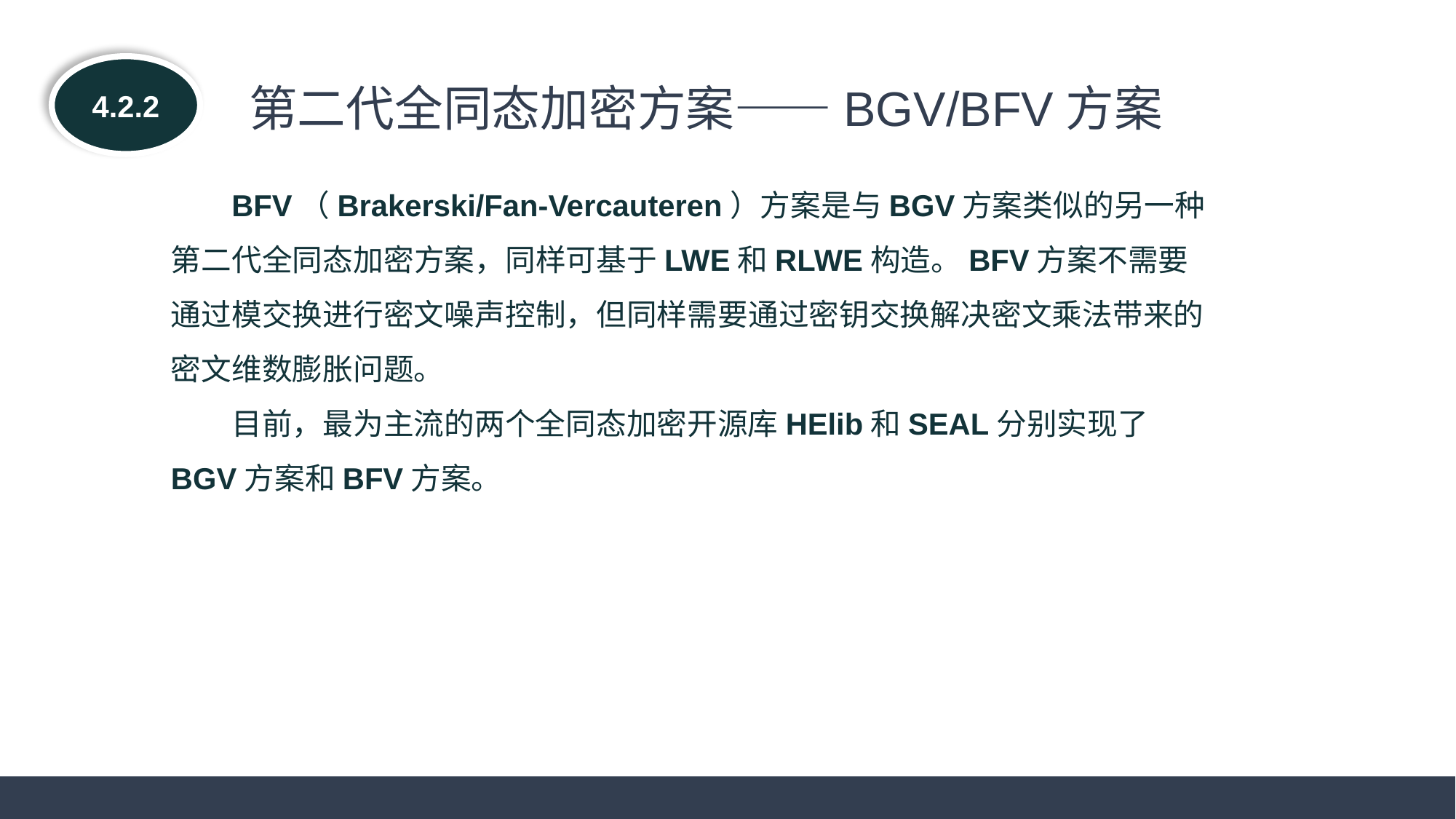

4.2.2
第二代全同态加密方案——BGV/BFV方案

​BFV（Brakerski/Fan-Vercauteren）方案是与BGV方案类似的另一种第二代全同态加密方案，同样可基于LWE和RLWE构造。BFV方案不需要通过模交换进行密文噪声控制，但同样需要通过密钥交换解决密文乘法带来的密文维数膨胀问题。
目前，最为主流的两个全同态加密开源库HElib和SEAL分别实现了BGV方案和BFV方案。